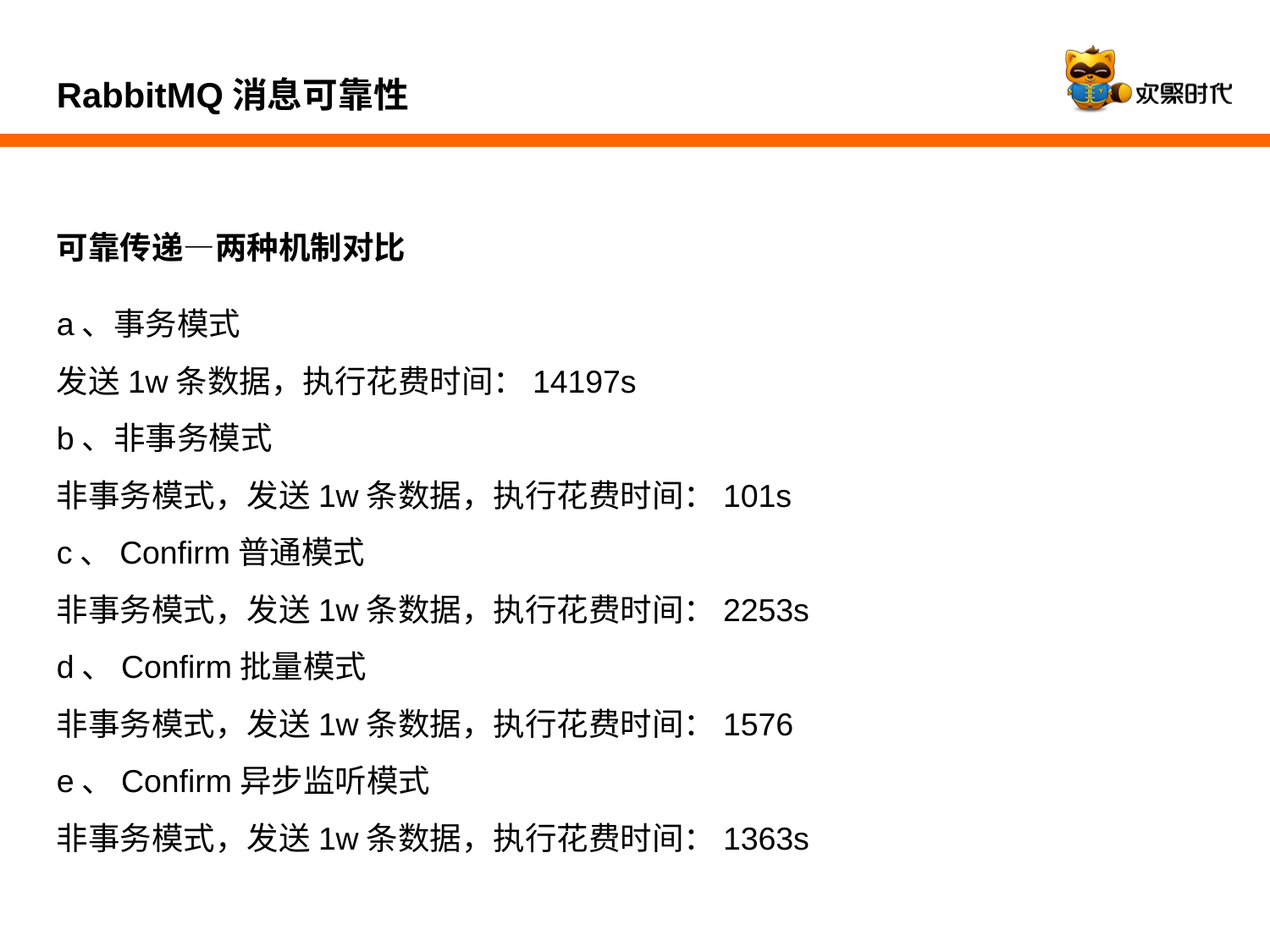

RabbitMQ消息可靠性
可靠传递—两种机制对比

a、事务模式
发送1w条数据，执行花费时间：14197s
b、非事务模式
非事务模式，发送1w条数据，执行花费时间：101s
c、Confirm普通模式
非事务模式，发送1w条数据，执行花费时间：2253s
d、Confirm批量模式
非事务模式，发送1w条数据，执行花费时间：1576
e、Confirm异步监听模式
非事务模式，发送1w条数据，执行花费时间：1363s